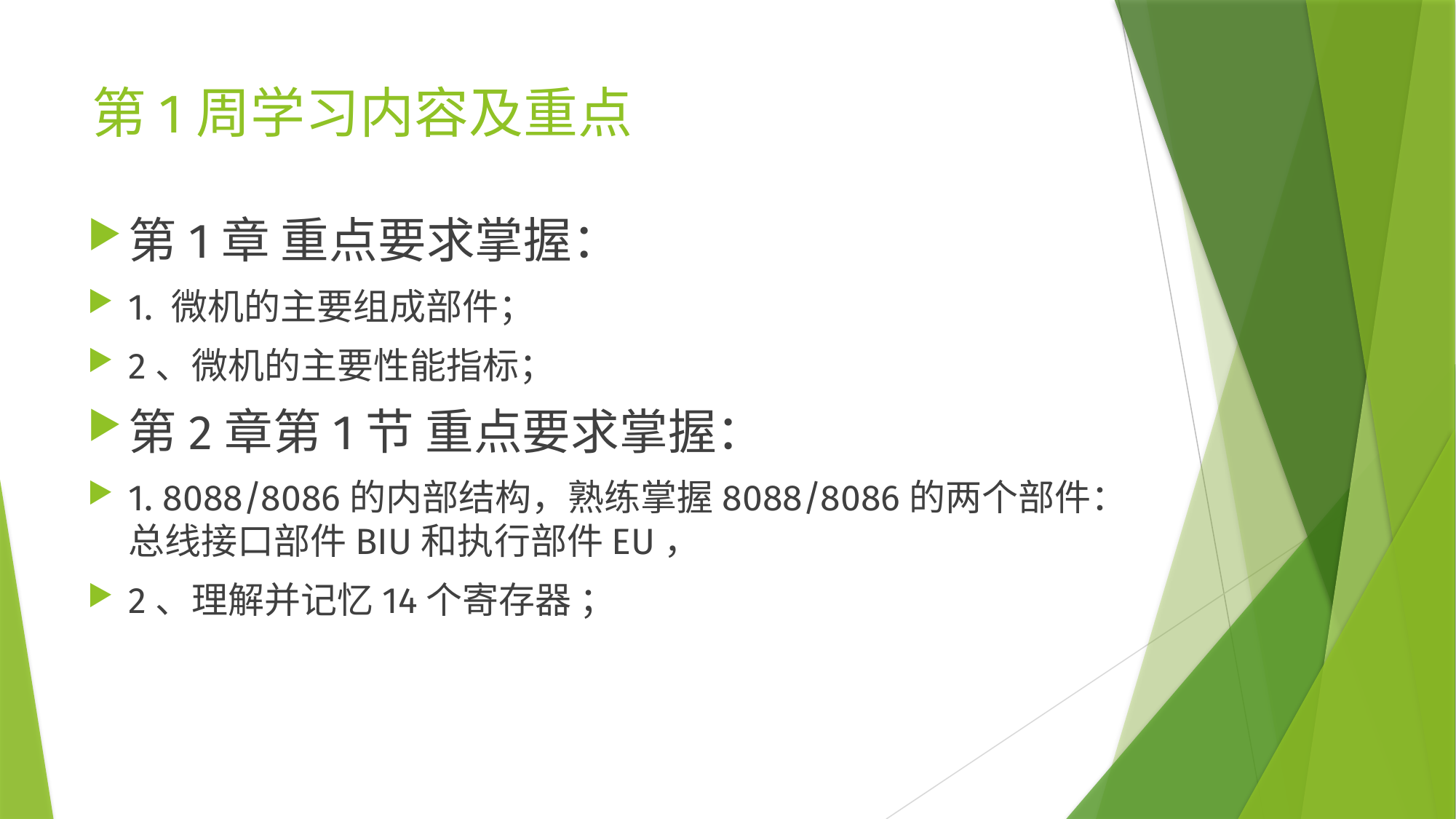

# 第1周学习内容及重点
第1章 重点要求掌握：
1. 微机的主要组成部件；
2、微机的主要性能指标；
第2章第1节 重点要求掌握：
1. 8088/8086的内部结构，熟练掌握8088/8086的两个部件：总线接口部件BIU和执行部件EU，
2、理解并记忆14个寄存器 ；